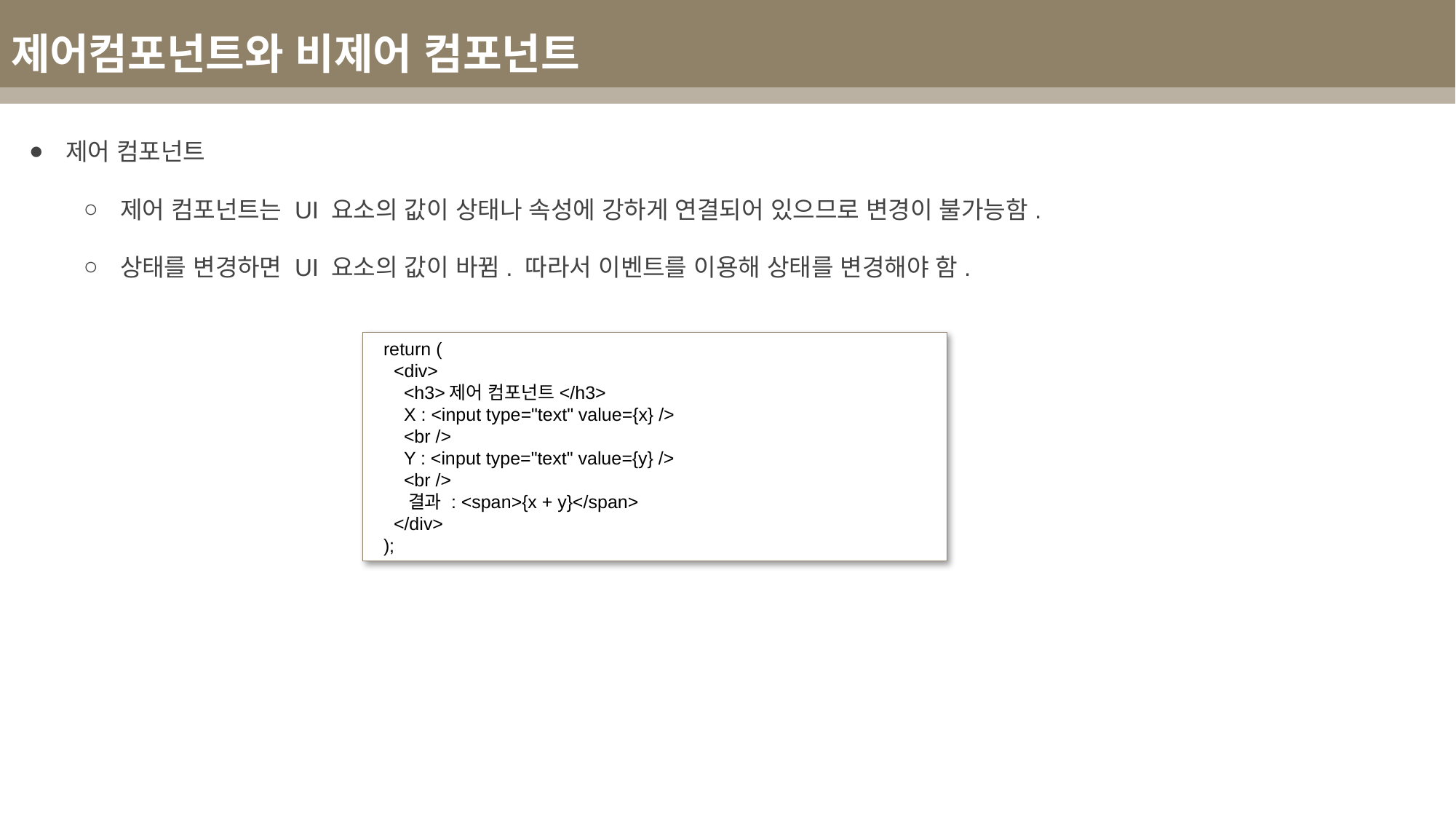

제어컴포넌트와 비제어 컴포넌트
제어 컴포넌트
제어 컴포넌트는 UI 요소의 값이 상태나 속성에 강하게 연결되어 있으므로 변경이 불가능함.
상태를 변경하면 UI 요소의 값이 바뀜. 따라서 이벤트를 이용해 상태를 변경해야 함.

  return (
    <div>
      <h3>제어 컴포넌트</h3>
      X : <input type="text" value={x} />
      <br />
      Y : <input type="text" value={y} />
      <br />
      결과 : <span>{x + y}</span>
    </div>
  );